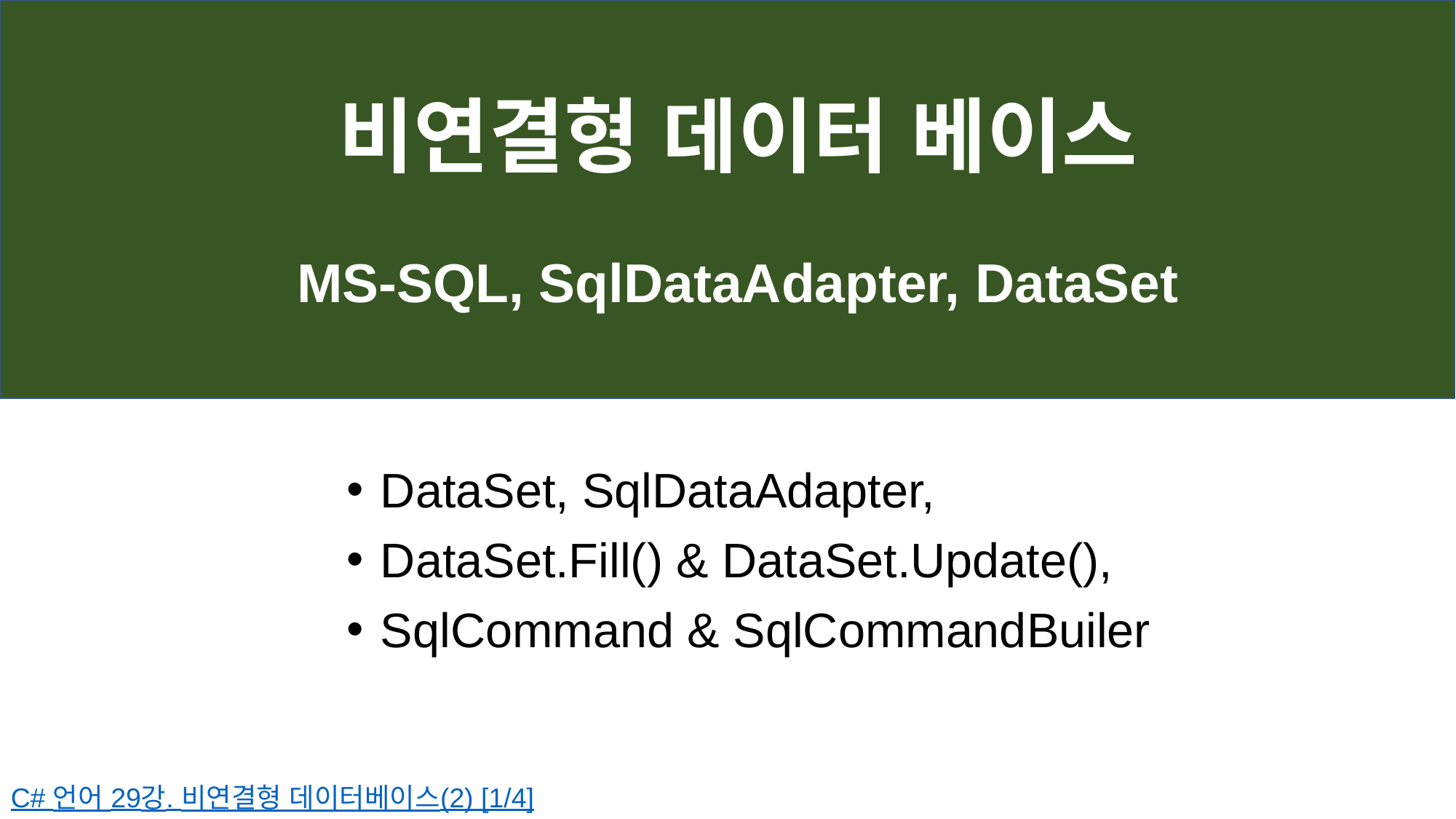

비연결형 데이터 베이스

MS-SQL, SqlDataAdapter, DataSet
DataSet, SqlDataAdapter,
DataSet.Fill() & DataSet.Update(),
SqlCommand & SqlCommandBuiler
C# 언어 29강. 비연결형 데이터베이스(2) [1/4]